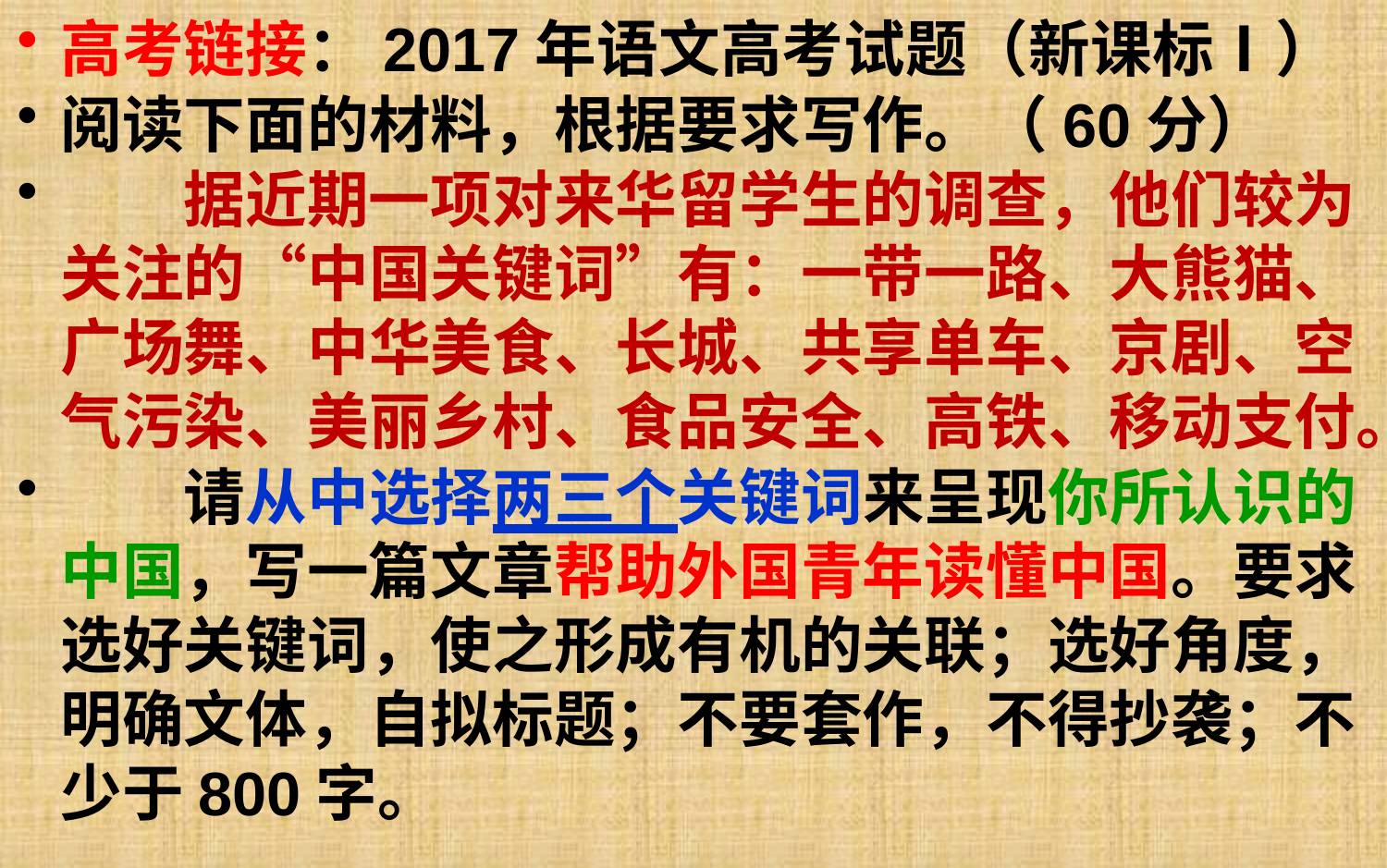

高考链接：2017年语文高考试题（新课标Ⅰ）
阅读下面的材料，根据要求写作。（60分）
　　据近期一项对来华留学生的调查，他们较为关注的“中国关键词”有：一带一路、大熊猫、广场舞、中华美食、长城、共享单车、京剧、空气污染、美丽乡村、食品安全、高铁、移动支付。
　　请从中选择两三个关键词来呈现你所认识的中国，写一篇文章帮助外国青年读懂中国。要求选好关键词，使之形成有机的关联；选好角度，明确文体，自拟标题；不要套作，不得抄袭；不少于800字。